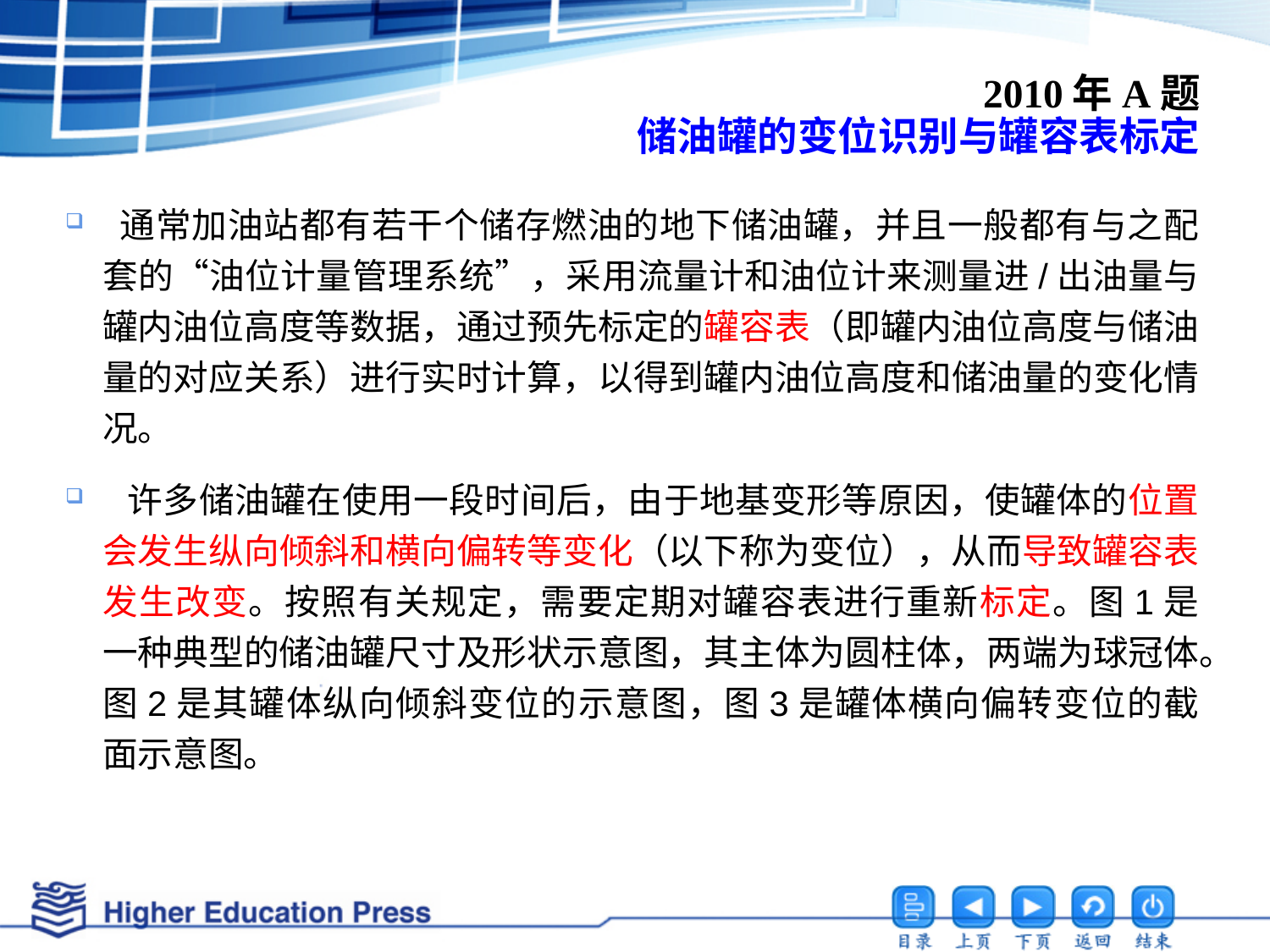

# 2010年A题 储油罐的变位识别与罐容表标定
 通常加油站都有若干个储存燃油的地下储油罐，并且一般都有与之配套的“油位计量管理系统”，采用流量计和油位计来测量进/出油量与罐内油位高度等数据，通过预先标定的罐容表（即罐内油位高度与储油量的对应关系）进行实时计算，以得到罐内油位高度和储油量的变化情况。
  许多储油罐在使用一段时间后，由于地基变形等原因，使罐体的位置会发生纵向倾斜和横向偏转等变化（以下称为变位），从而导致罐容表发生改变。按照有关规定，需要定期对罐容表进行重新标定。图1是一种典型的储油罐尺寸及形状示意图，其主体为圆柱体，两端为球冠体。图2是其罐体纵向倾斜变位的示意图，图3是罐体横向偏转变位的截面示意图。